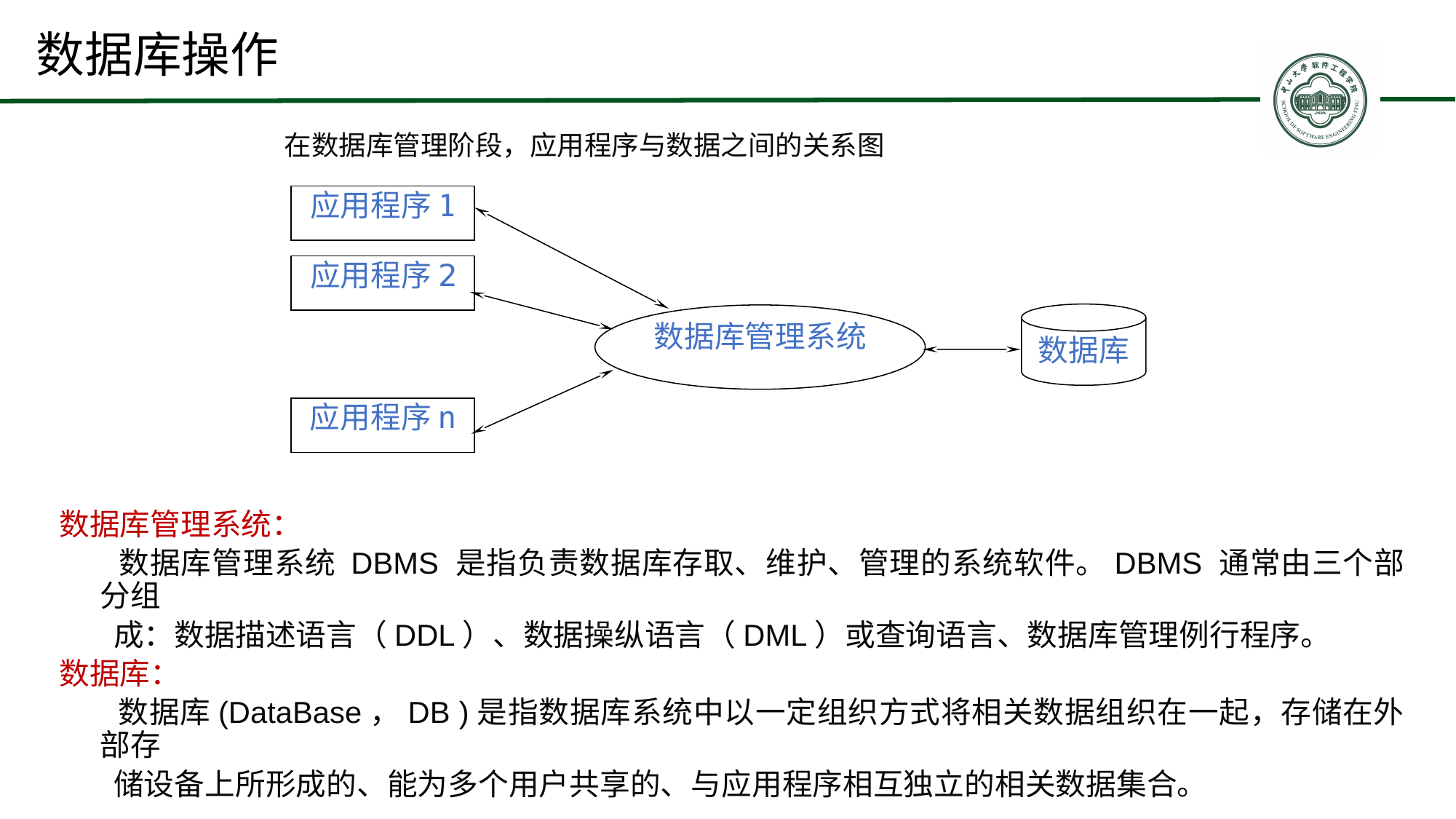

# 数据库操作
       在数据库管理阶段，应用程序与数据之间的关系图

应用程序1

应用程序2

数据库
数据库管理系统

应用程序n
数据库管理系统：
       数据库管理系统 DBMS 是指负责数据库存取、维护、管理的系统软件。DBMS 通常由三个部分组
       成：数据描述语言（DDL）、数据操纵语言（DML）或查询语言、数据库管理例行程序。
数据库：
       数据库(DataBase，DB )是指数据库系统中以一定组织方式将相关数据组织在一起，存储在外部存
       储设备上所形成的、能为多个用户共享的、与应用程序相互独立的相关数据集合。